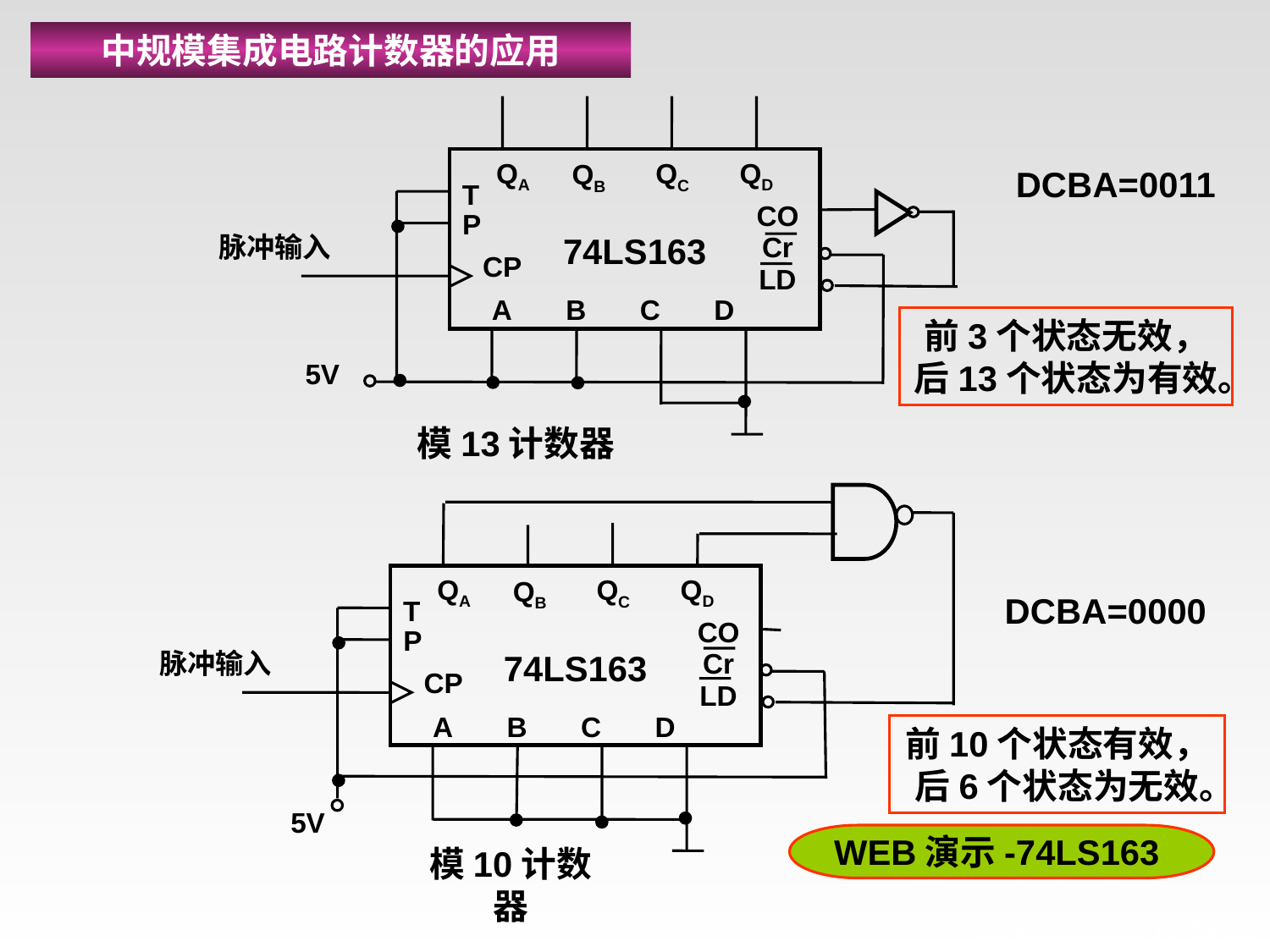

中规模集成电路计数器的应用

QA
QD
QC
QB
T

CO

P

脉冲输入

74LS163
Cr
CP

LD

A
B
C
D
5V

DCBA=0011
前3个状态无效，后13个状态为有效。
模13计数器

QA
QD
QC
QB
T

CO
P

脉冲输入

74LS163
Cr
CP

LD

A
B
C
D

5V

DCBA=0000
前10个状态有效，后6个状态为无效。
WEB演示-74LS163
模10计数器
# 中规模同步计数器